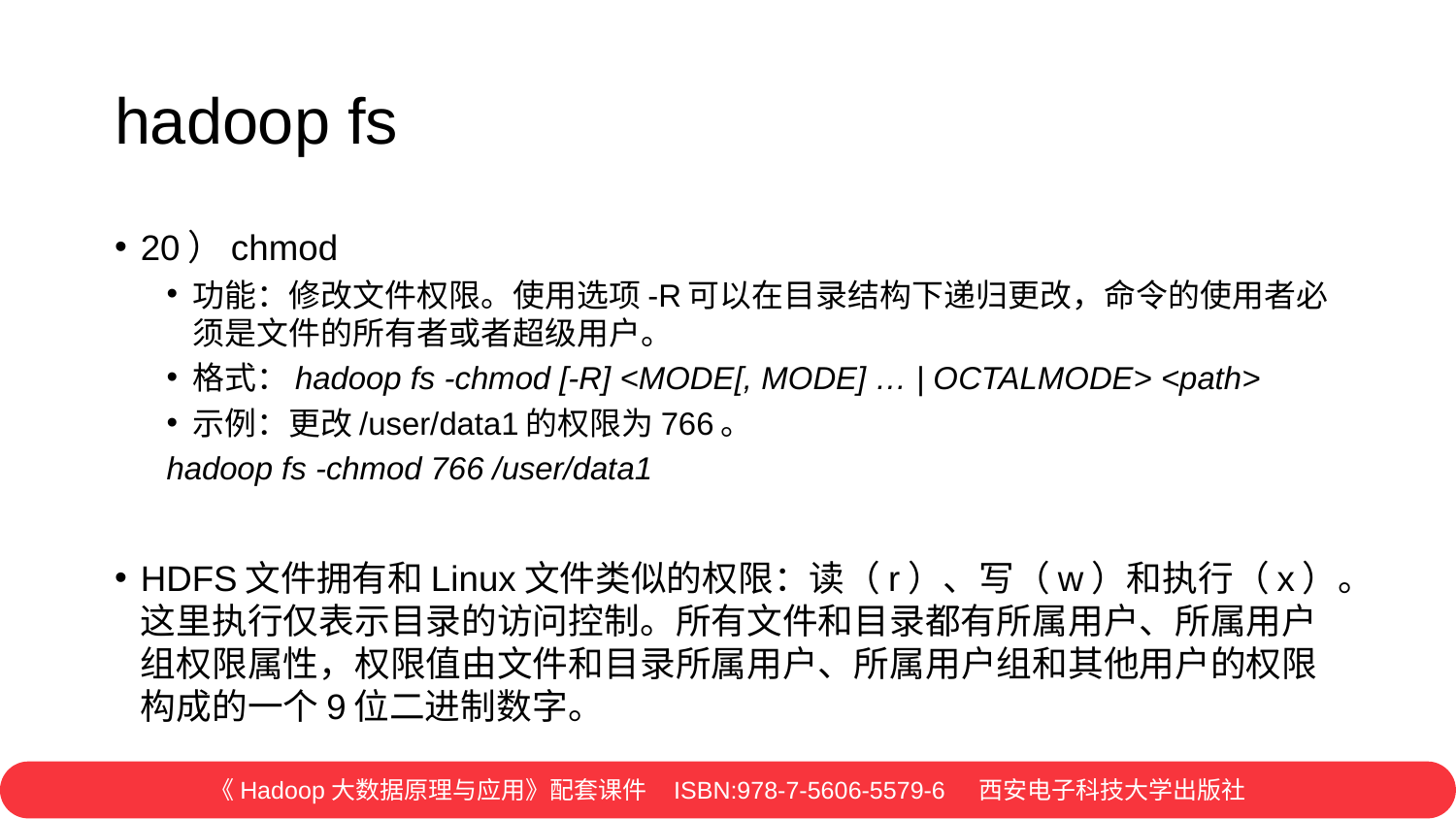

# hadoop fs
20）chmod
功能：修改文件权限。使用选项-R可以在目录结构下递归更改，命令的使用者必须是文件的所有者或者超级用户。
格式：hadoop fs -chmod [-R] <MODE[, MODE] … | OCTALMODE> <path>
示例：更改/user/data1的权限为766。
hadoop fs -chmod 766 /user/data1

HDFS文件拥有和Linux文件类似的权限：读（r）、写（w）和执行（x）。这里执行仅表示目录的访问控制。所有文件和目录都有所属用户、所属用户组权限属性，权限值由文件和目录所属用户、所属用户组和其他用户的权限构成的一个9位二进制数字。